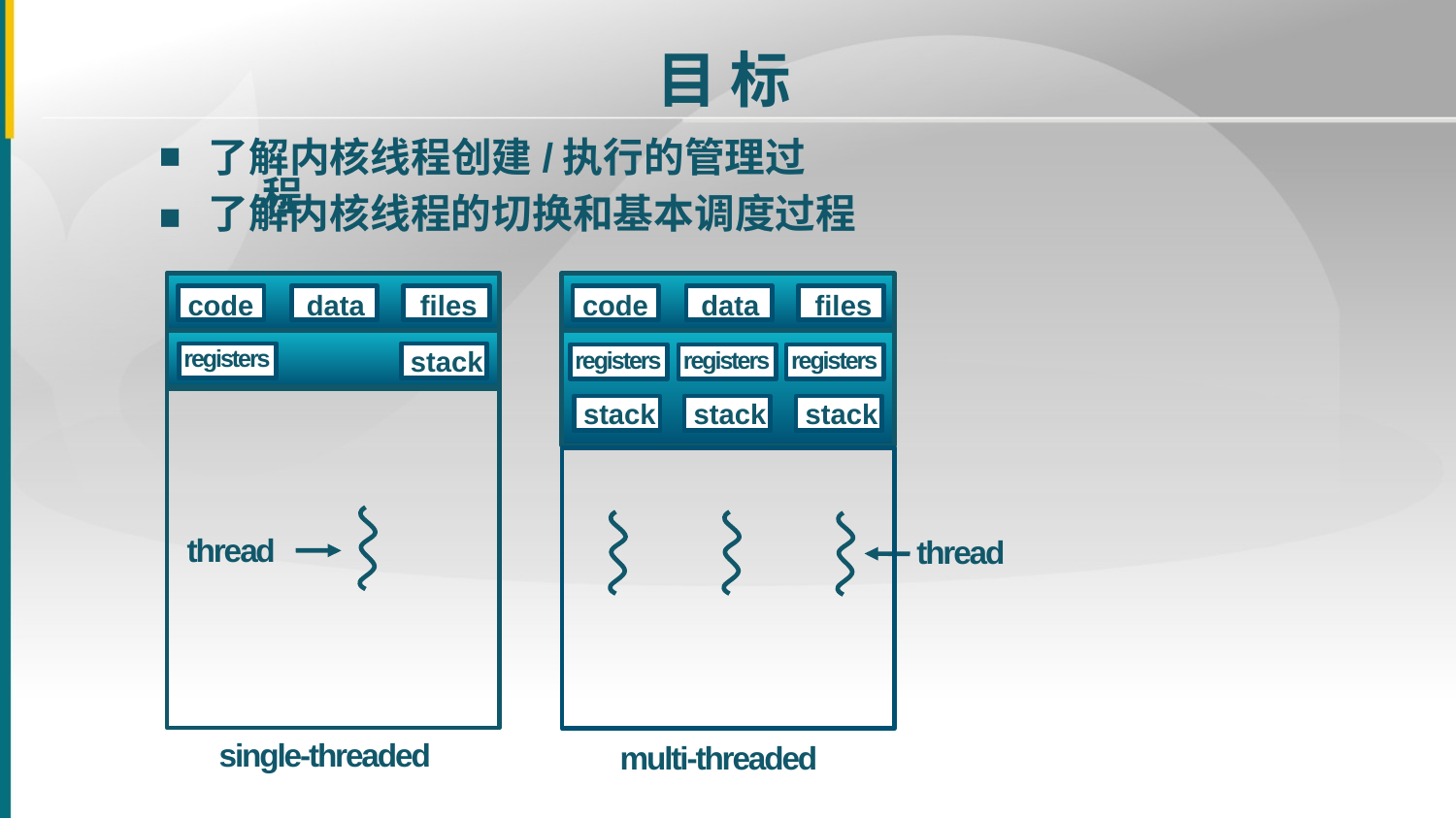

目 标
■
了解内核线程创建/执行的管理过程
■
了解内核线程的切换和基本调度过程

code

data

files

code

data

files

registers

stack

registers

registers

registers

stack

stack

stack

thread
thread
single-threaded
multi-threaded